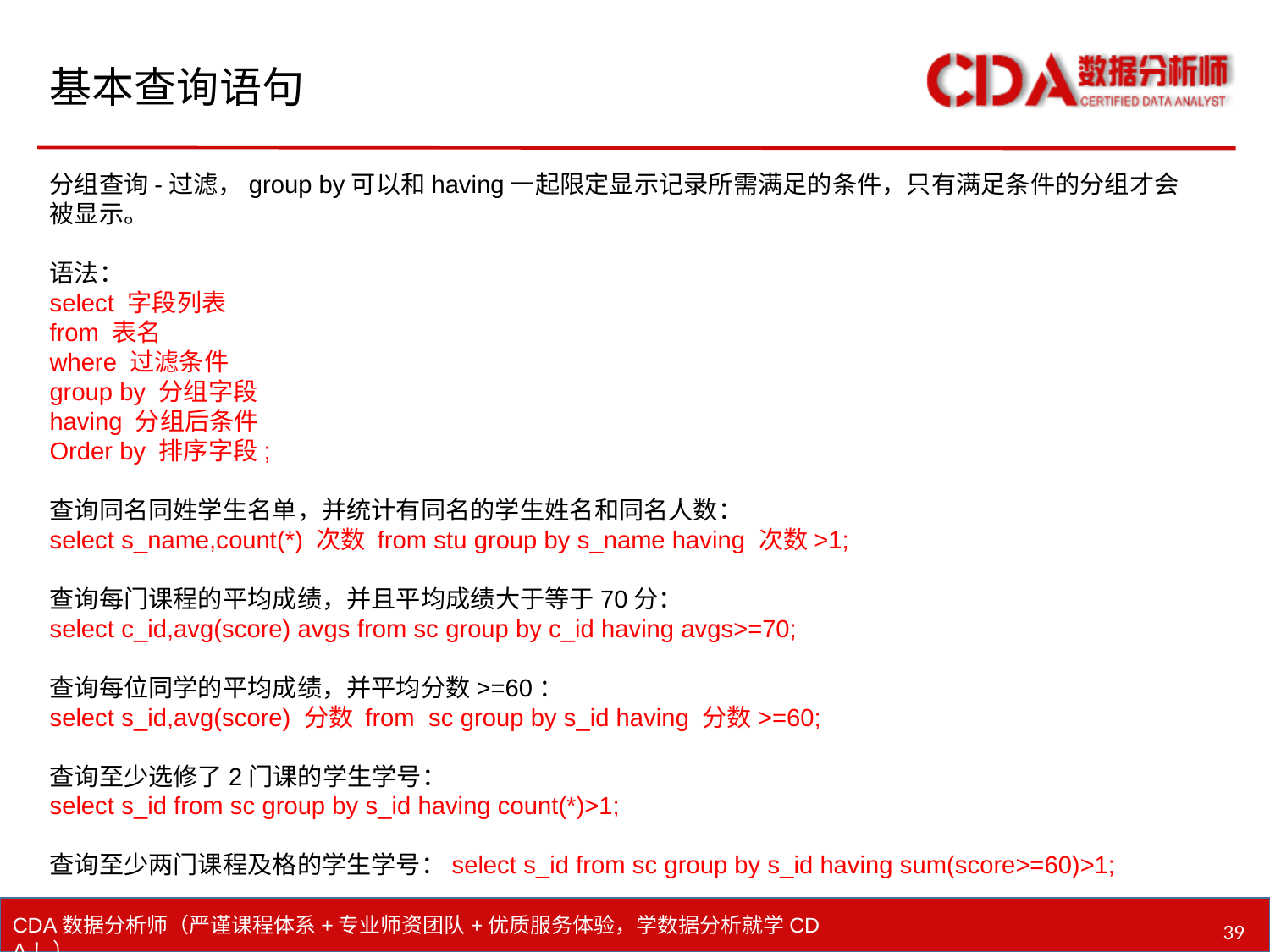

# 基本查询语句
分组查询-过滤，group by可以和having一起限定显示记录所需满足的条件，只有满足条件的分组才会被显示。

语法：
select 字段列表
from 表名
where 过滤条件
group by 分组字段
having 分组后条件
Order by 排序字段;

查询同名同姓学生名单，并统计有同名的学生姓名和同名人数：
select s_name,count(*) 次数 from stu group by s_name having 次数>1;

查询每门课程的平均成绩，并且平均成绩大于等于70分：
select c_id,avg(score) avgs from sc group by c_id having avgs>=70;

查询每位同学的平均成绩，并平均分数>=60：
select s_id,avg(score) 分数 from  sc group by s_id having 分数>=60;

查询至少选修了2门课的学生学号：
select s_id from sc group by s_id having count(*)>1;

查询至少两门课程及格的学生学号：select s_id from sc group by s_id having sum(score>=60)>1;

39